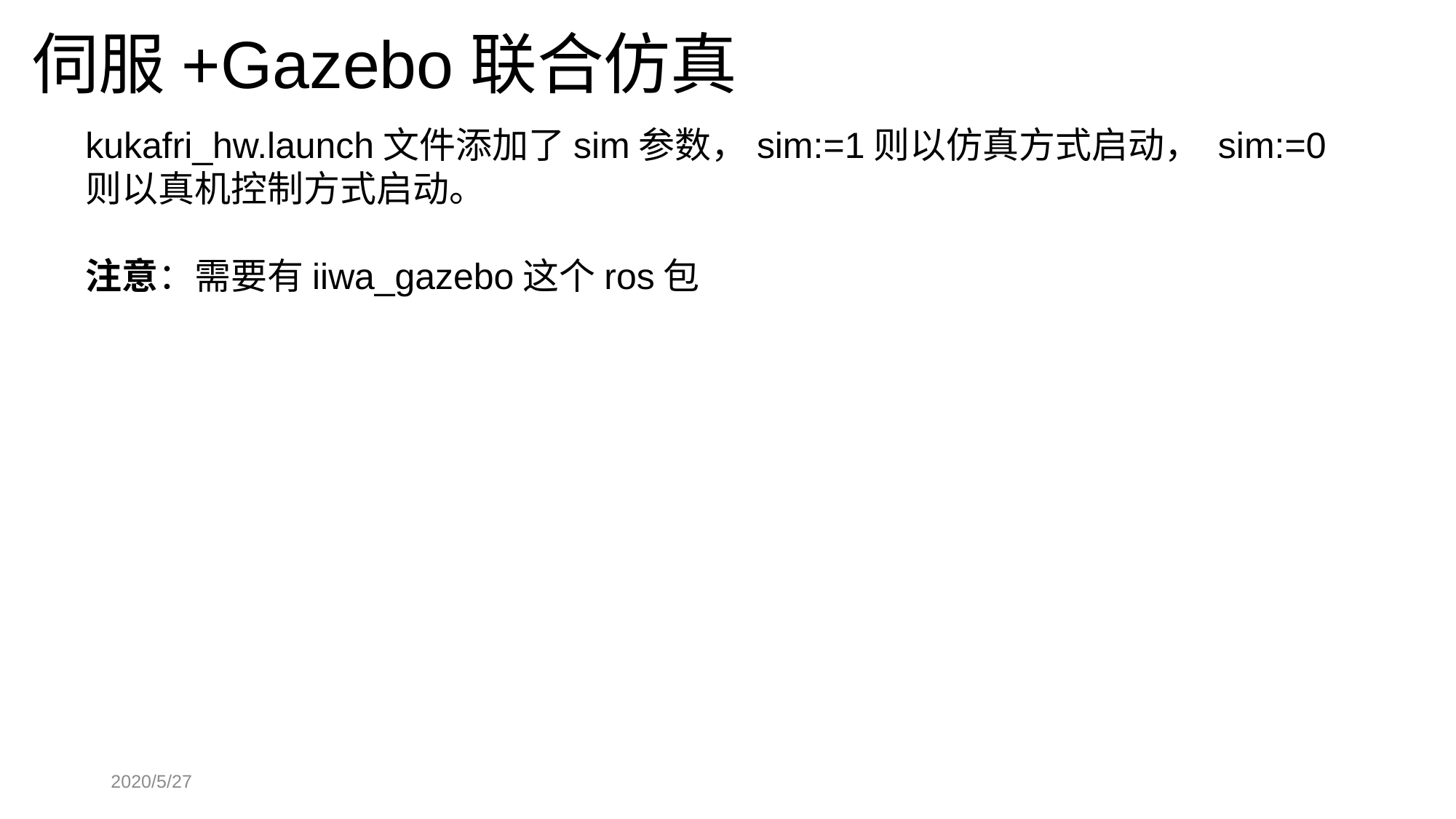

伺服+Gazebo联合仿真
kukafri_hw.launch文件添加了sim参数，sim:=1则以仿真方式启动， sim:=0则以真机控制方式启动。

注意：需要有iiwa_gazebo这个ros包
2020/5/27
32